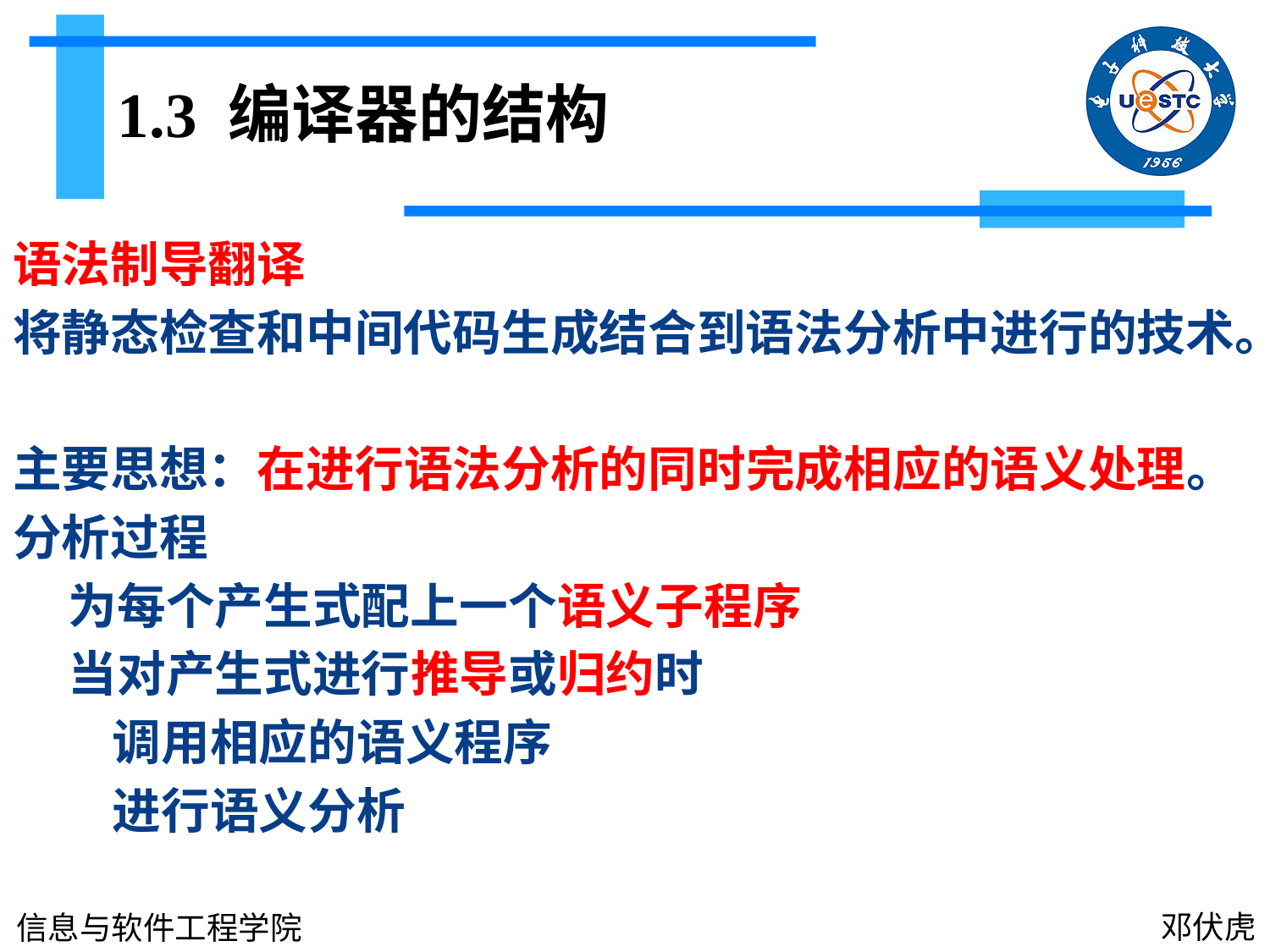

1.3 编译器的结构
语法制导翻译
将静态检查和中间代码生成结合到语法分析中进行的技术。

主要思想：在进行语法分析的同时完成相应的语义处理。
分析过程
    为每个产生式配上一个语义子程序
    当对产生式进行推导或归约时
        调用相应的语义程序
        进行语义分析
邓伏虎
17
信息与软件工程学院